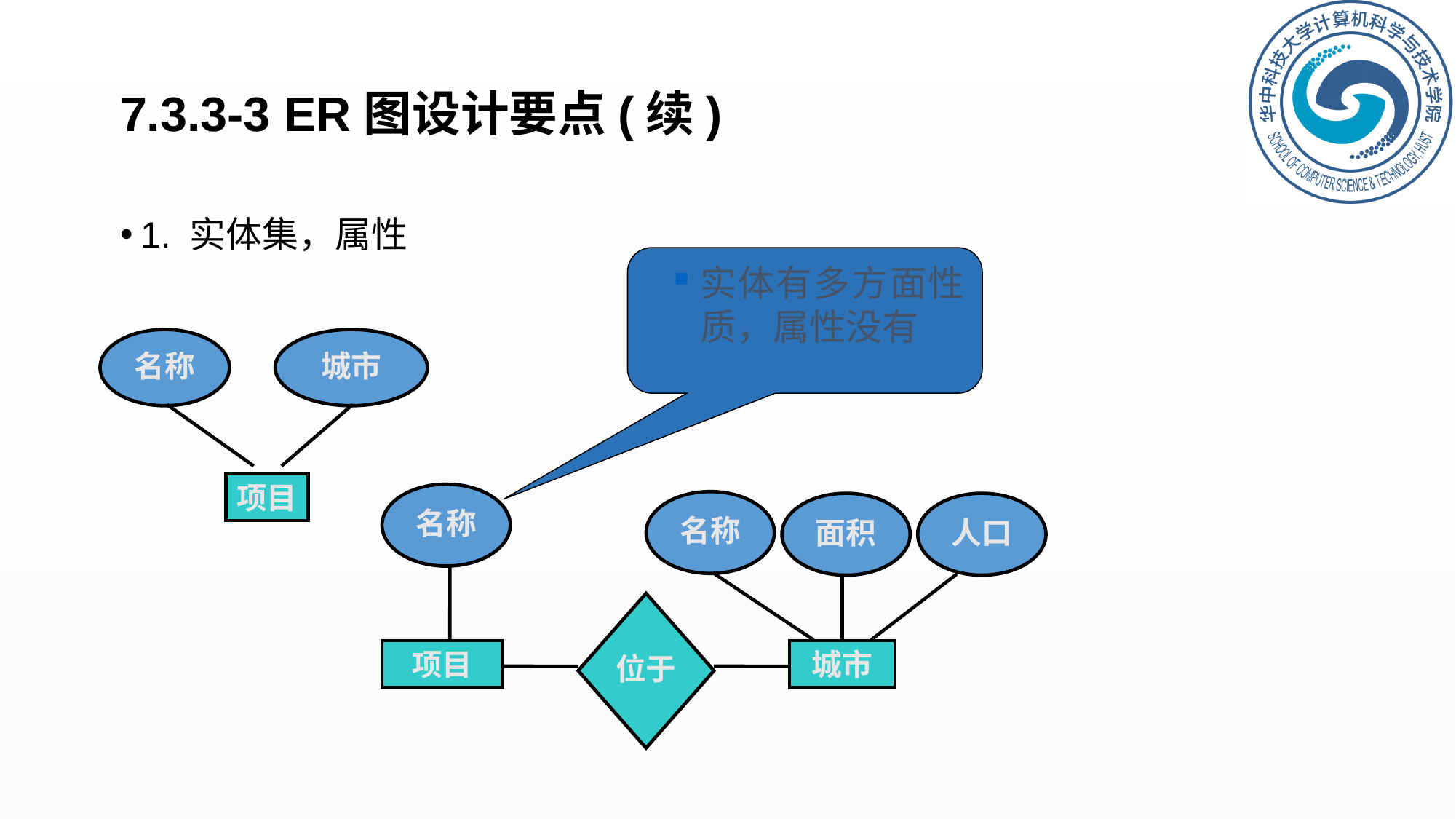

# 7.3.3-3 ER图设计要点(续)
1. 实体集，属性
实体有多方面性质，属性没有
名称
城市

项目
名称
名称
面积
人口

位于
项目
城市